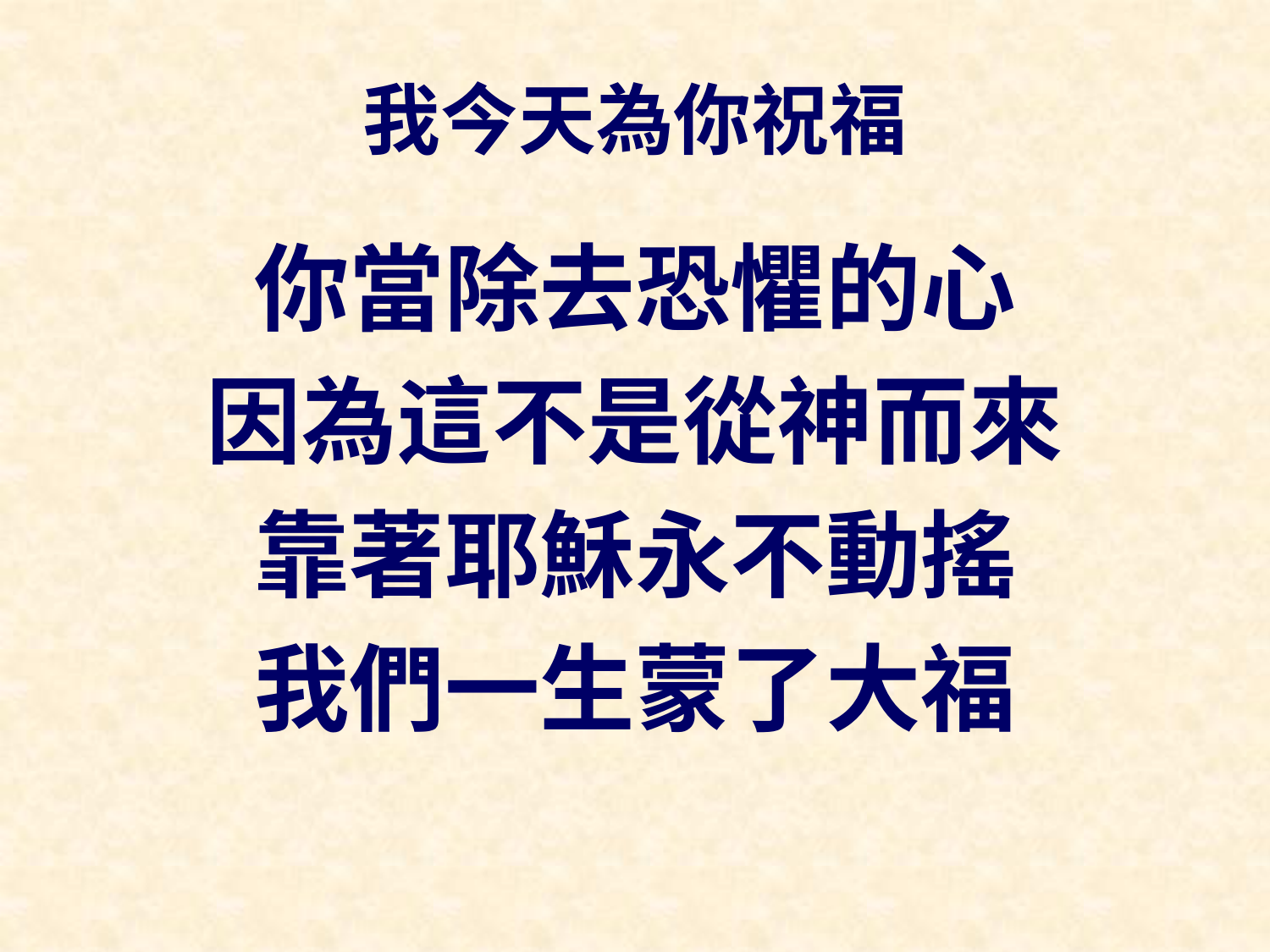

# 我今天為你祝福
你當除去恐懼的心
因為這不是從神而來
靠著耶穌永不動搖
我們一生蒙了大福